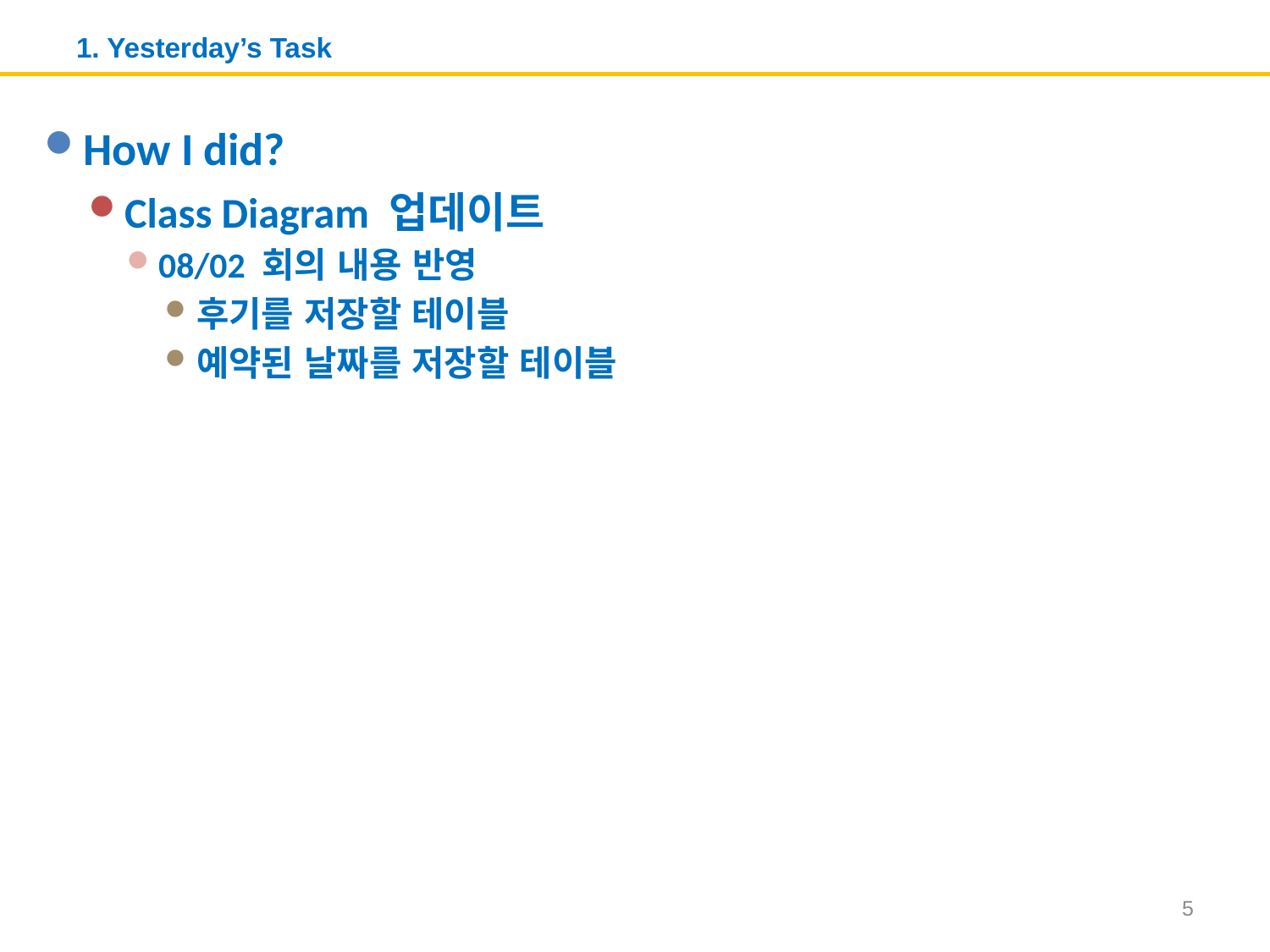

# 1. Yesterday’s Task
How I did?
Class Diagram 업데이트
08/02 회의 내용 반영
후기를 저장할 테이블
예약된 날짜를 저장할 테이블

5